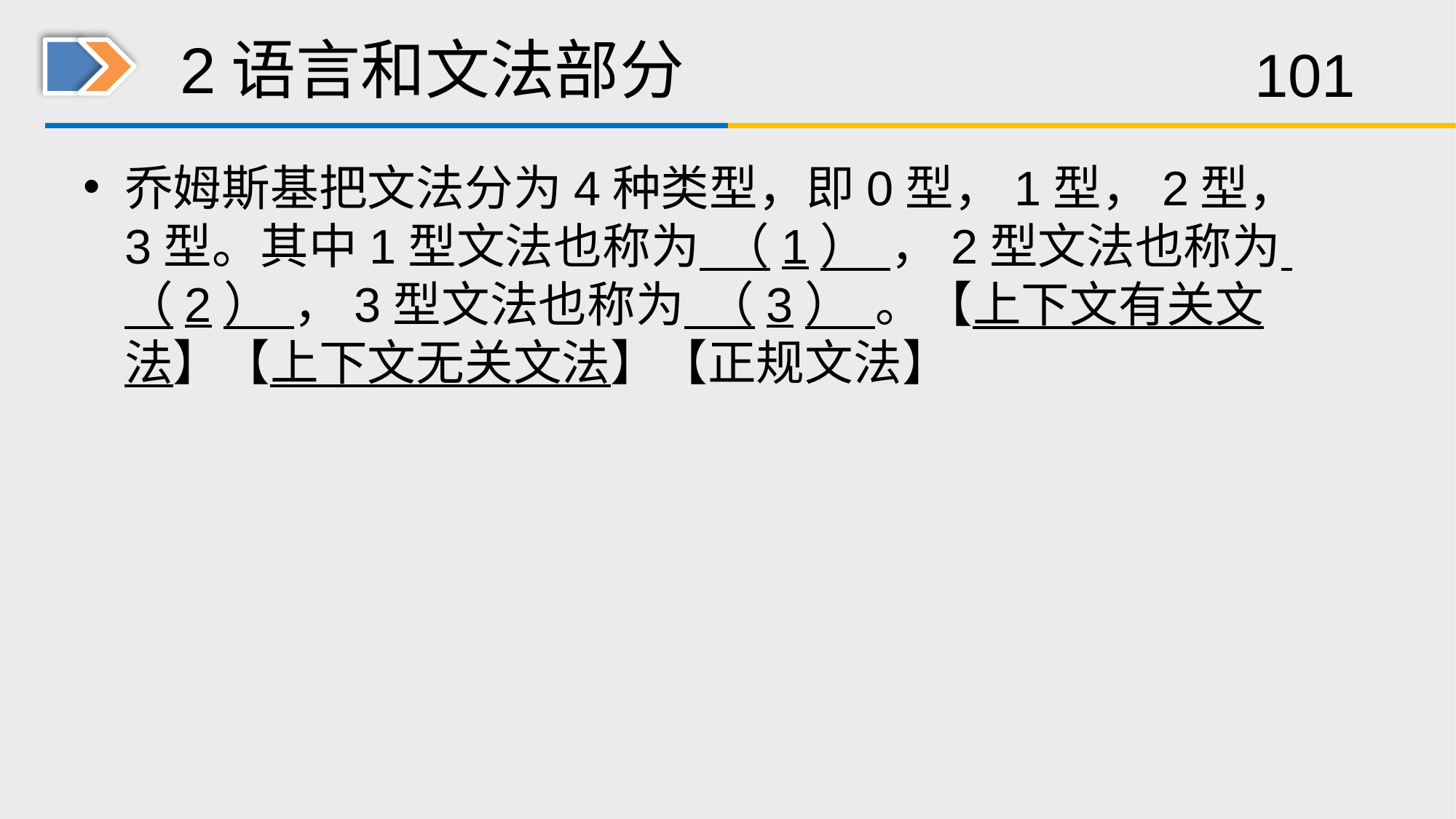

# 2语言和文法部分
101
乔姆斯基把文法分为4种类型，即0型，1型，2型，3型。其中1型文法也称为  （1）  ，2型文法也称为  （2）  ，3型文法也称为  （3）  。【上下文有关文法】【上下文无关文法】【正规文法】